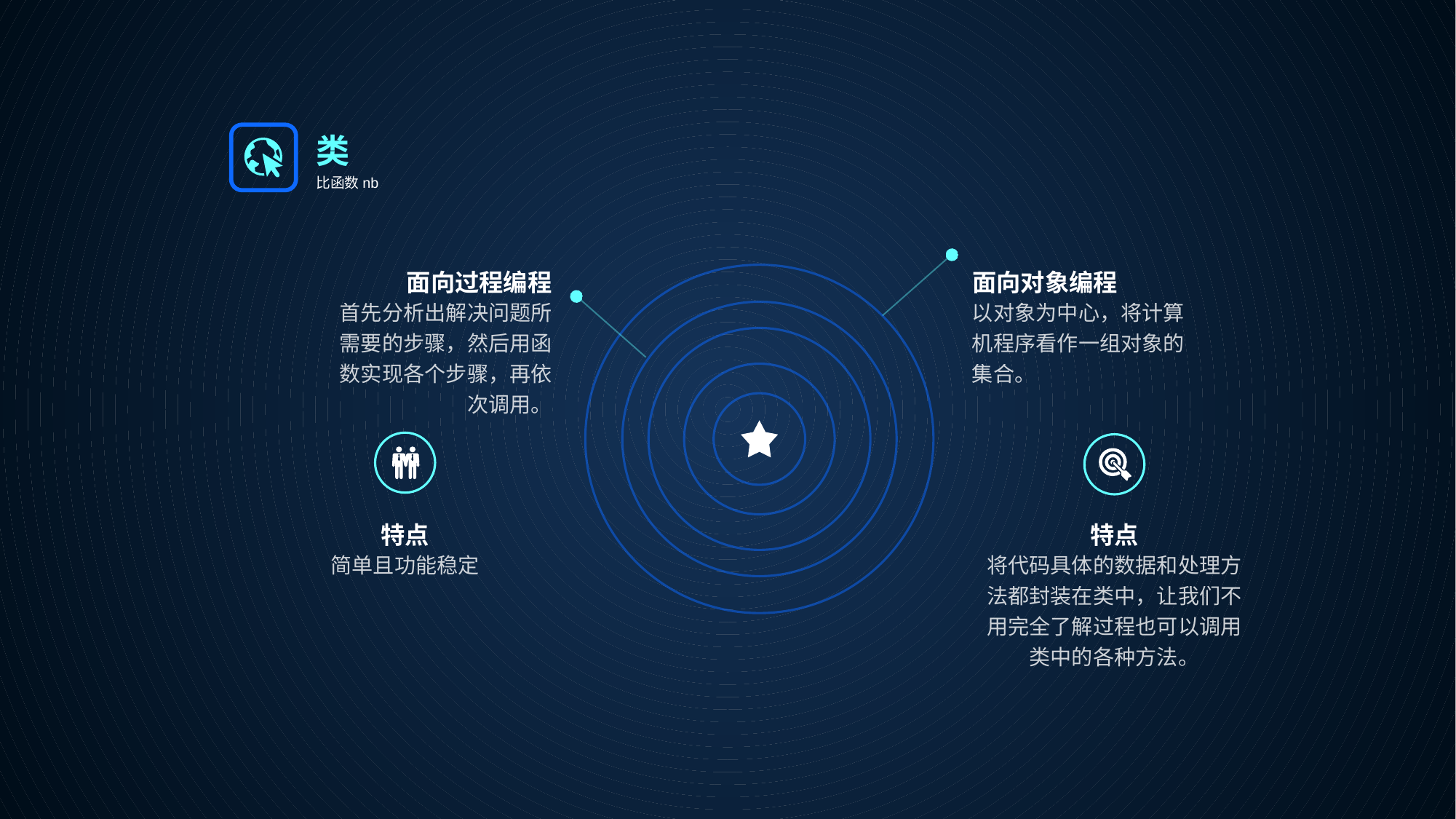

类
比函数nb

面向过程编程
首先分析出解决问题所需要的步骤，然后用函数实现各个步骤，再依次调用。
面向对象编程
以对象为中心，将计算机程序看作一组对象的集合。

特点
简单且功能稳定
特点
将代码具体的数据和处理方法都封装在类中，让我们不用完全了解过程也可以调用类中的各种方法。